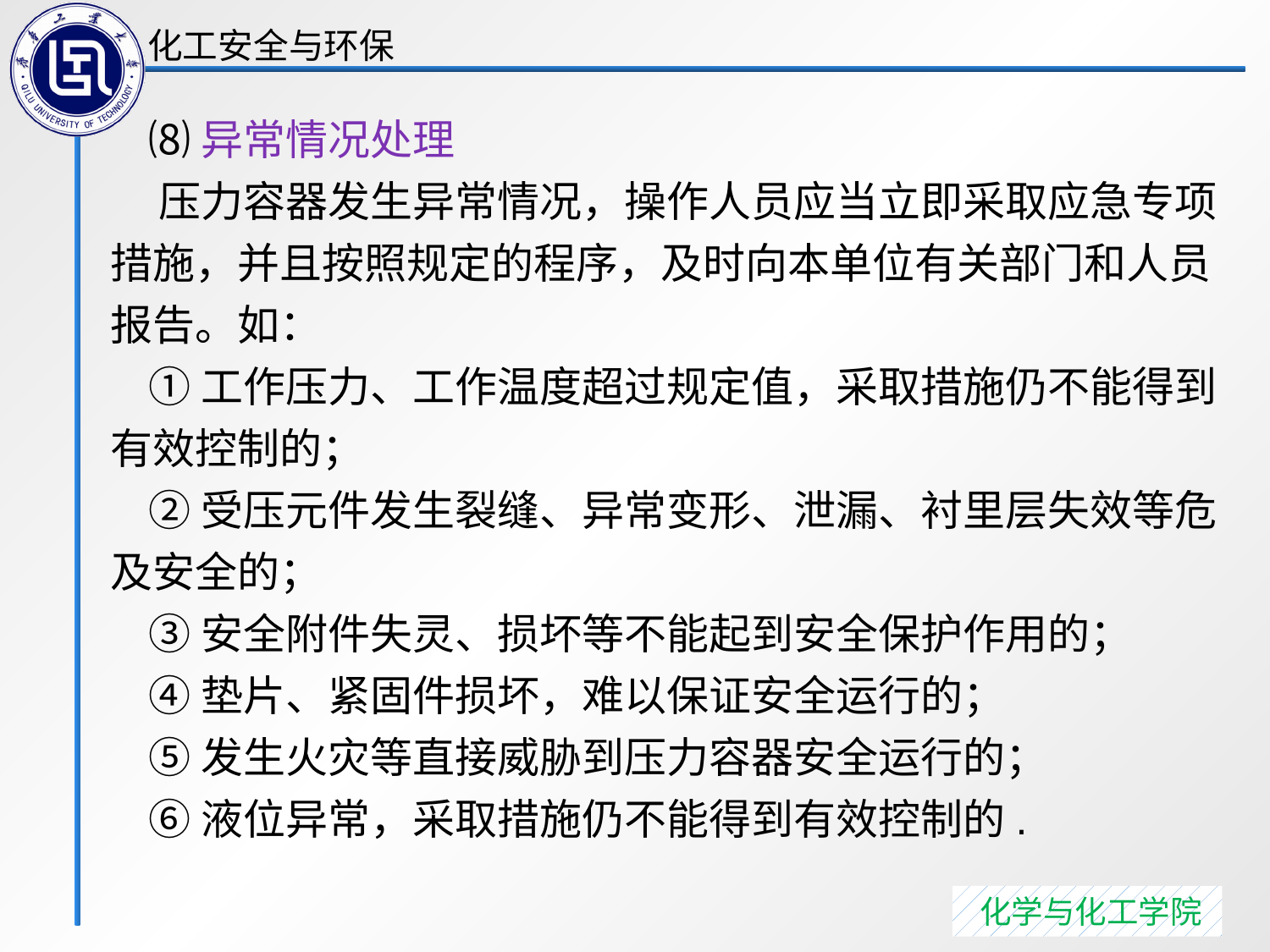

⑻异常情况处理
    压力容器发生异常情况，操作人员应当立即采取应急专项措施，并且按照规定的程序，及时向本单位有关部门和人员报告。如：
    ①工作压力、工作温度超过规定值，采取措施仍不能得到有效控制的；
    ②受压元件发生裂缝、异常变形、泄漏、衬里层失效等危及安全的；
    ③安全附件失灵、损坏等不能起到安全保护作用的；
    ④垫片、紧固件损坏，难以保证安全运行的；
    ⑤发生火灾等直接威胁到压力容器安全运行的；
    ⑥液位异常，采取措施仍不能得到有效控制的.